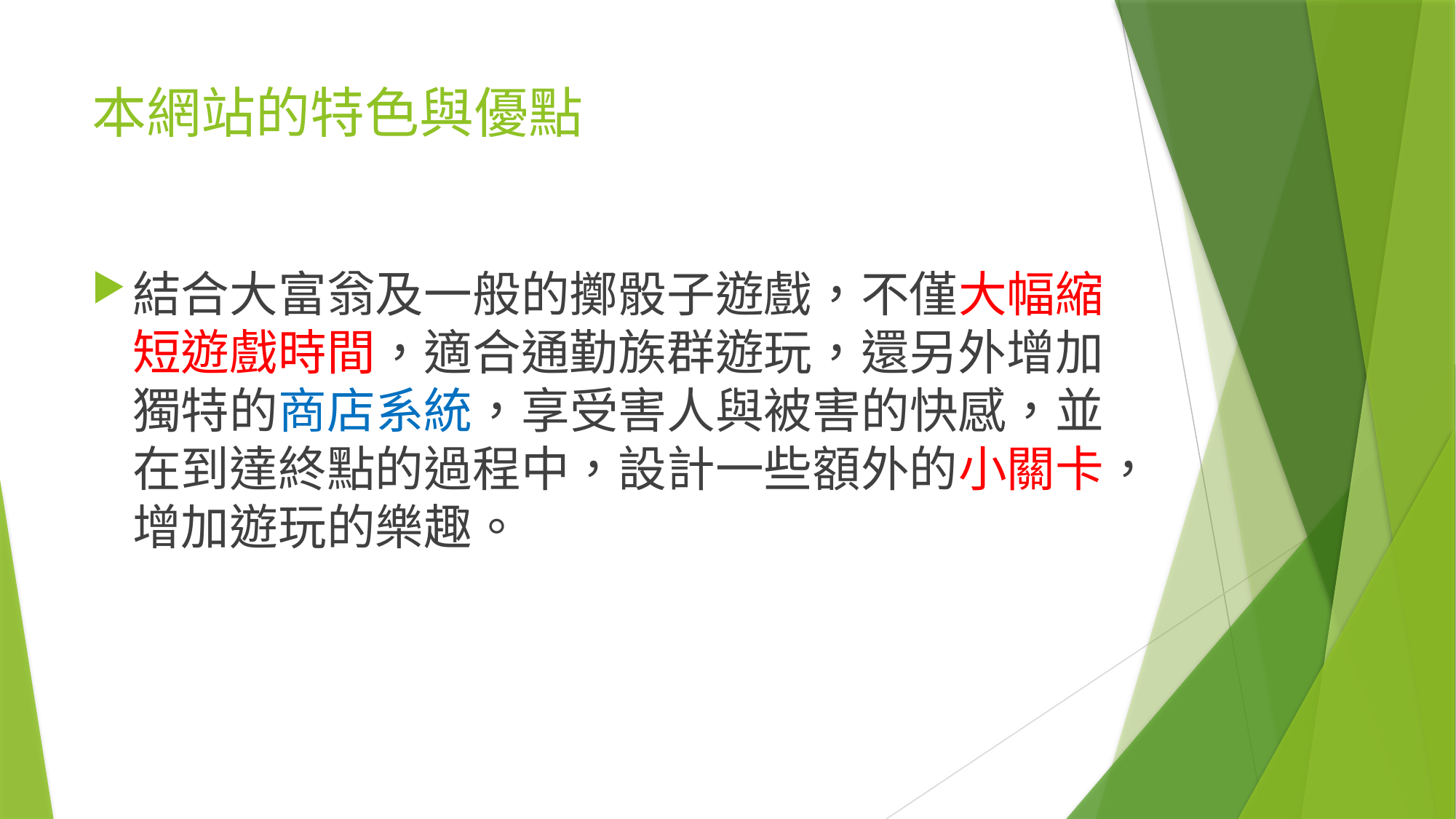

# 本網站的特色與優點
結合大富翁及一般的擲骰子遊戲，不僅大幅縮短遊戲時間，適合通勤族群遊玩，還另外增加獨特的商店系統，享受害人與被害的快感，並在到達終點的過程中，設計一些額外的小關卡，增加遊玩的樂趣。